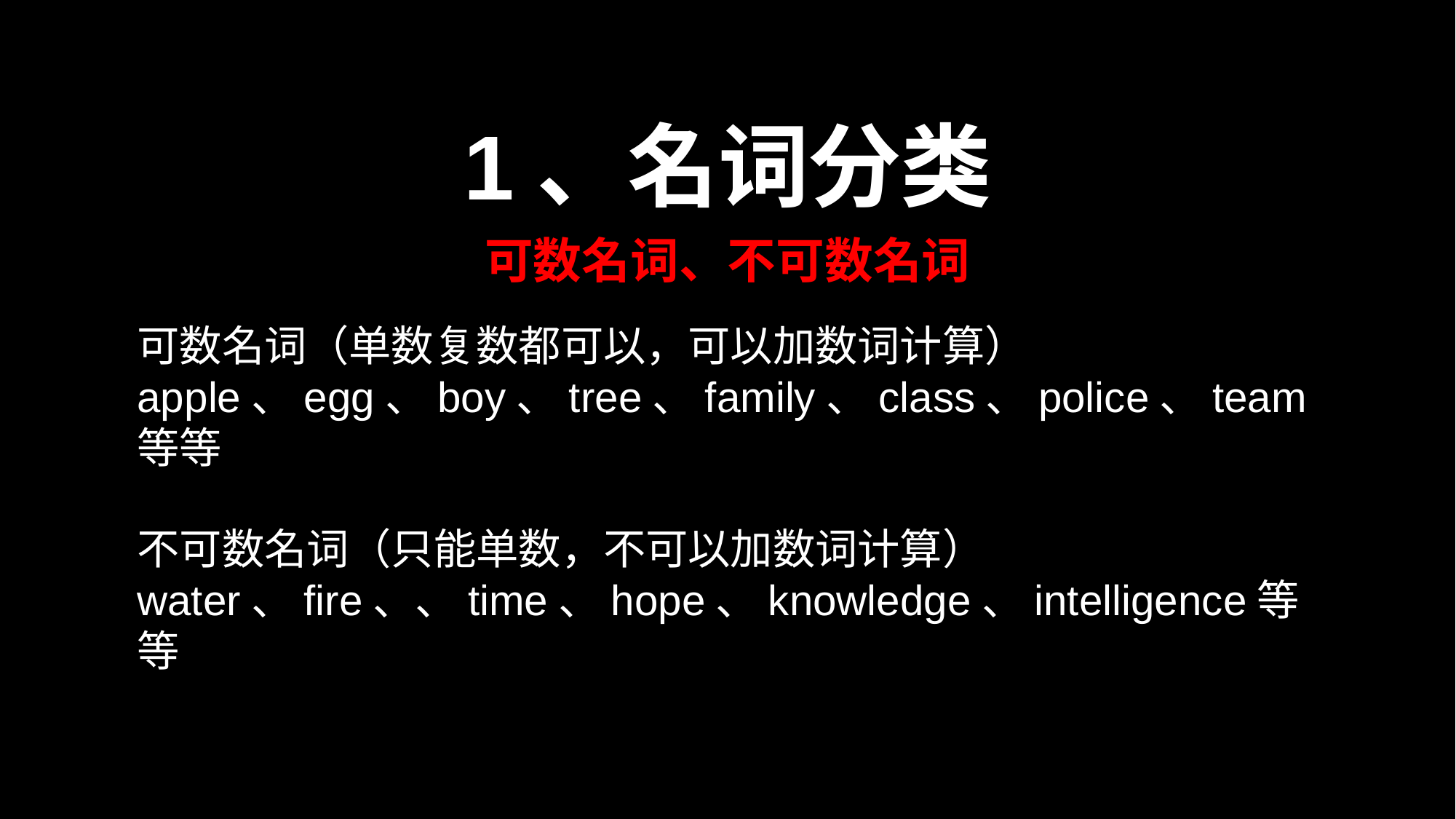

1、名词分类
可数名词、不可数名词
可数名词（单数复数都可以，可以加数词计算）
apple、egg、boy、tree、family、class、police、team等等

不可数名词（只能单数，不可以加数词计算）
water、fire、、time、hope、knowledge、intelligence等等